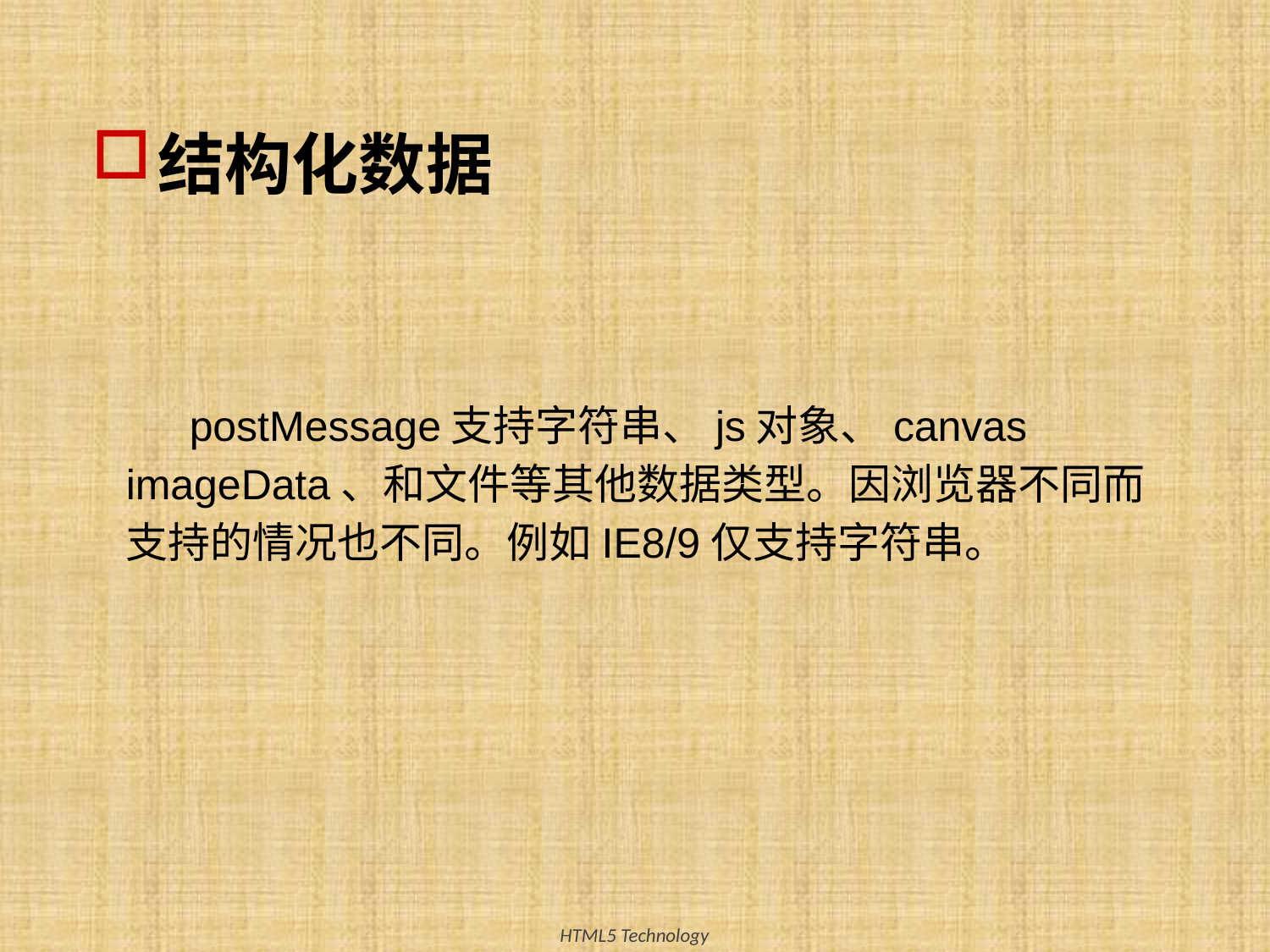

# 结构化数据
postMessage支持字符串、js对象、canvas imageData、和文件等其他数据类型。因浏览器不同而支持的情况也不同。例如IE8/9仅支持字符串。

68
HTML5 Technology